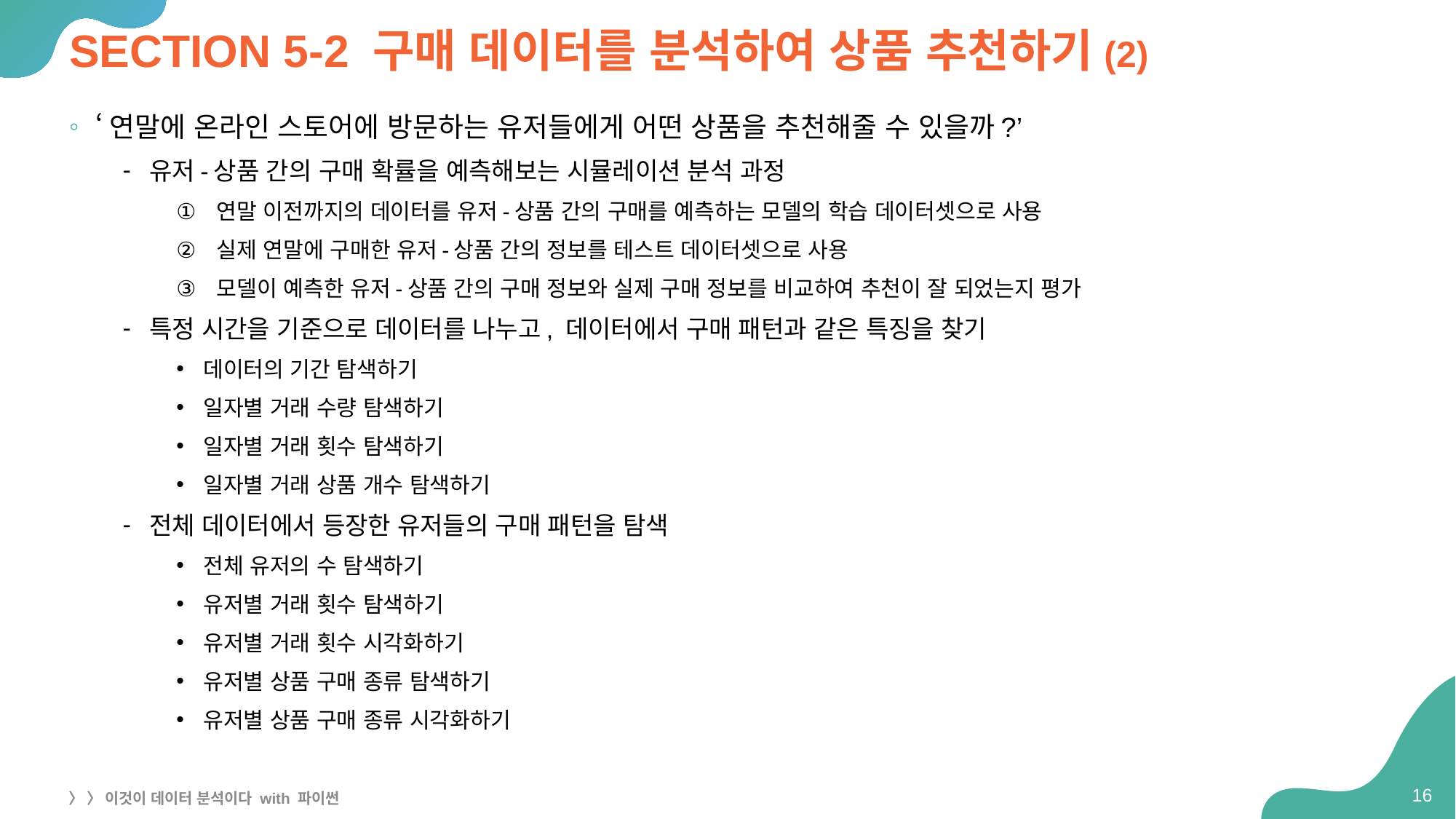

# SECTION 5-2 구매 데이터를 분석하여 상품 추천하기(2)
‘연말에 온라인 스토어에 방문하는 유저들에게 어떤 상품을 추천해줄 수 있을까?’
유저-상품 간의 구매 확률을 예측해보는 시뮬레이션 분석 과정
연말 이전까지의 데이터를 유저-상품 간의 구매를 예측하는 모델의 학습 데이터셋으로 사용
실제 연말에 구매한 유저-상품 간의 정보를 테스트 데이터셋으로 사용
모델이 예측한 유저-상품 간의 구매 정보와 실제 구매 정보를 비교하여 추천이 잘 되었는지 평가
특정 시간을 기준으로 데이터를 나누고, 데이터에서 구매 패턴과 같은 특징을 찾기
데이터의 기간 탐색하기
일자별 거래 수량 탐색하기
일자별 거래 횟수 탐색하기
일자별 거래 상품 개수 탐색하기
전체 데이터에서 등장한 유저들의 구매 패턴을 탐색
전체 유저의 수 탐색하기
유저별 거래 횟수 탐색하기
유저별 거래 횟수 시각화하기
유저별 상품 구매 종류 탐색하기
유저별 상품 구매 종류 시각화하기

16
〉 〉 이것이 데이터 분석이다 with 파이썬